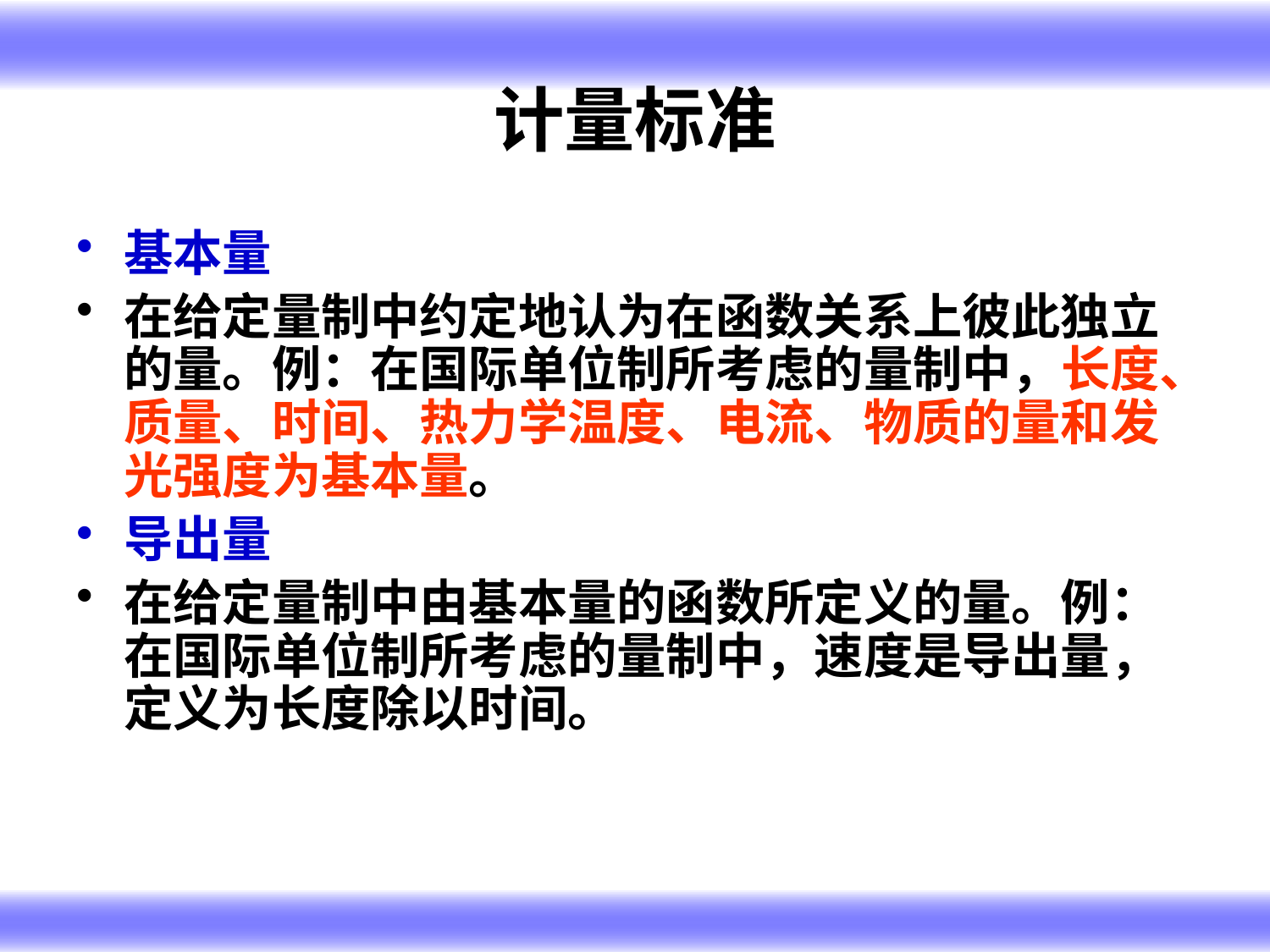

# 计量标准
基本量
在给定量制中约定地认为在函数关系上彼此独立的量。例：在国际单位制所考虑的量制中，长度、质量、时间、热力学温度、电流、物质的量和发光强度为基本量。
导出量
在给定量制中由基本量的函数所定义的量。例：在国际单位制所考虑的量制中，速度是导出量，定义为长度除以时间。